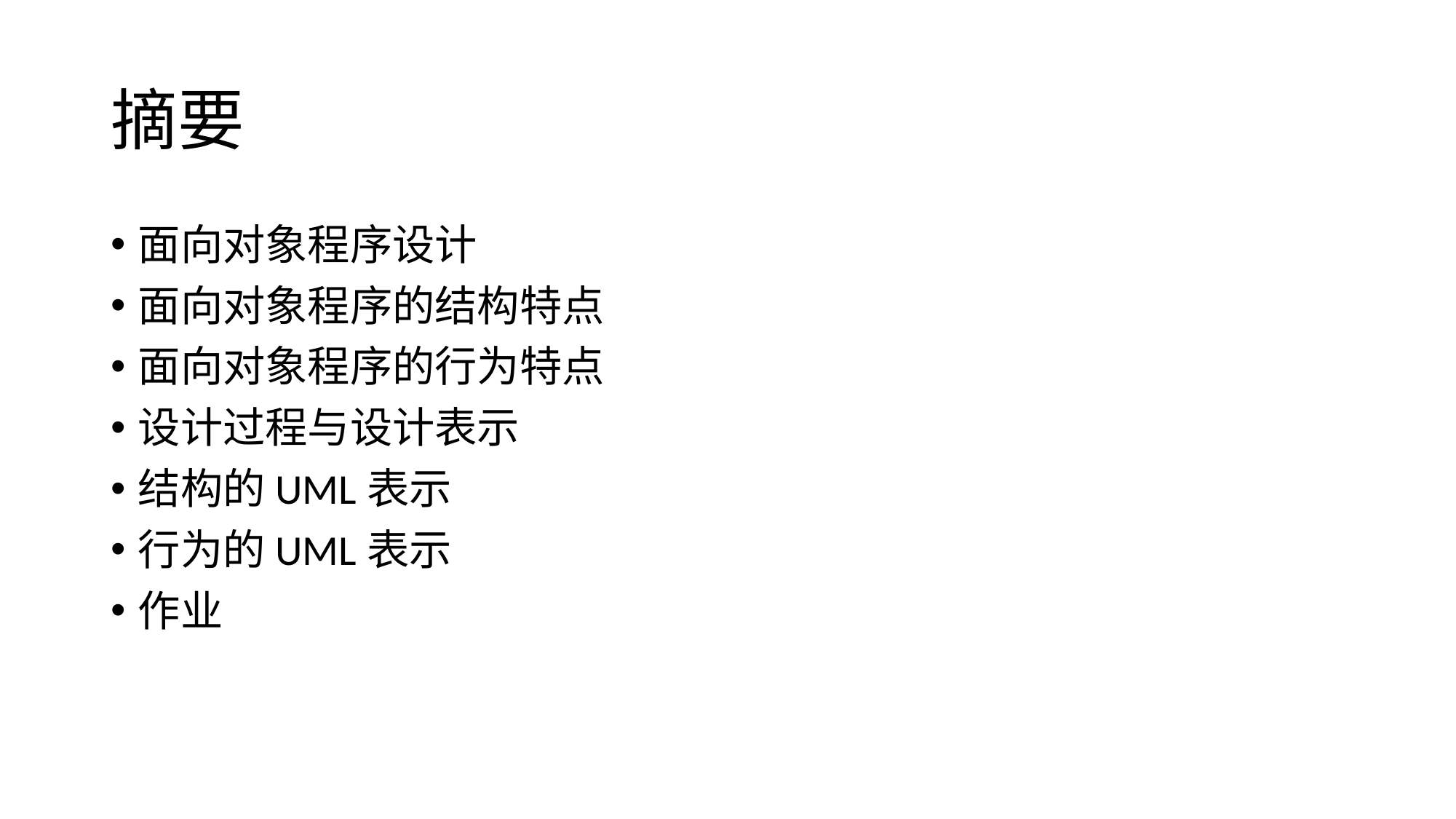

# 摘要
面向对象程序设计
面向对象程序的结构特点
面向对象程序的行为特点
设计过程与设计表示
结构的UML表示
行为的UML表示
作业
2